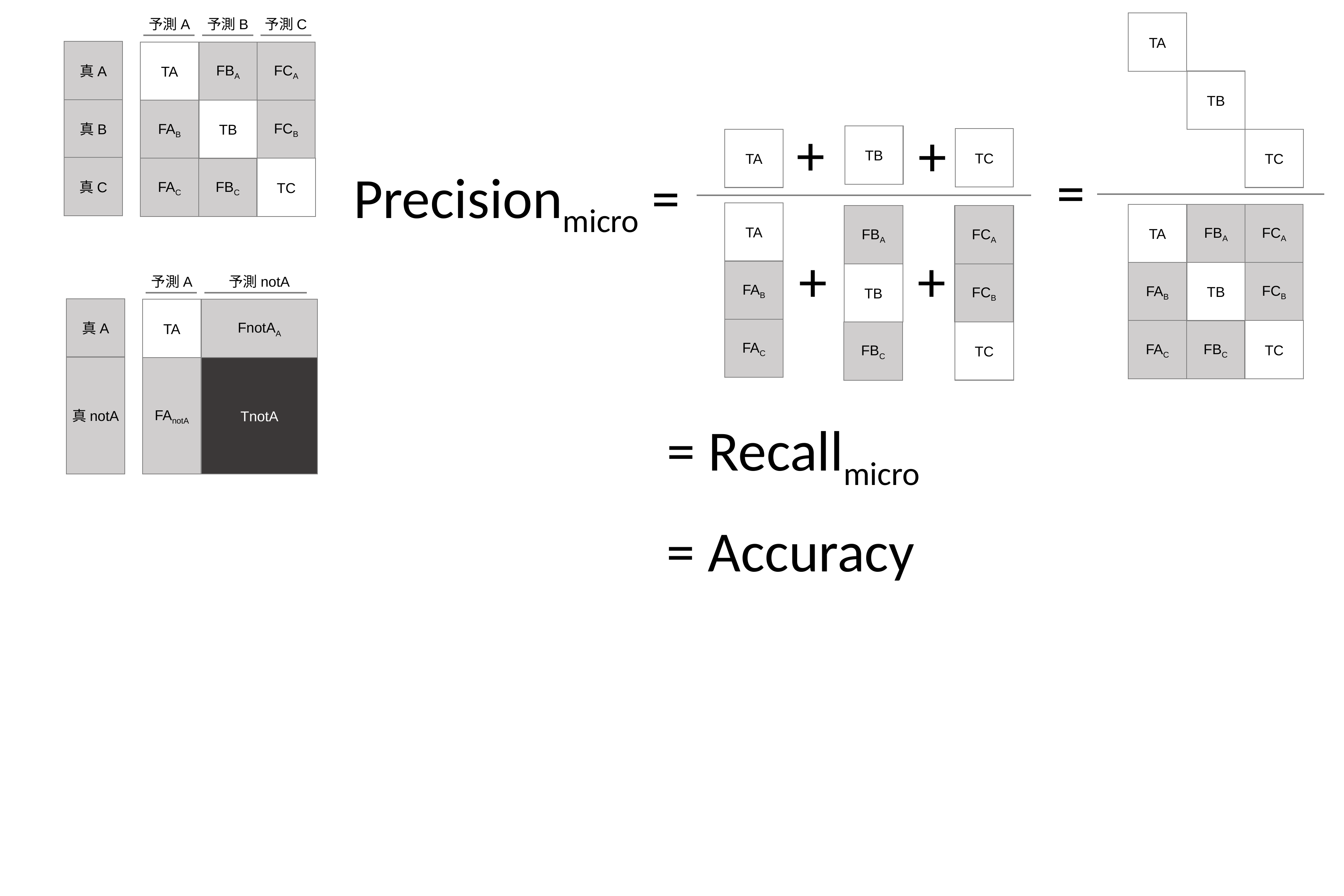

予測A
予測B
予測C
TA
真A
TA
FBA
FCA
TB
真B
FCB
TB
FAB
+
+
TB
TC
TA
TC
=
真C
FAC
TC
FBC
Precisionmicro =
TA
TA
FBA
FCA
FBA
FCA
+
+
FAB
FCB
TB
FAB
FCB
TB
予測A
予測notA
真A
TA
FnotAA
FAC
FAC
TC
FBC
TC
FBC
真notA
TnotA
FAnotA
= Recallmicro
= Accuracy